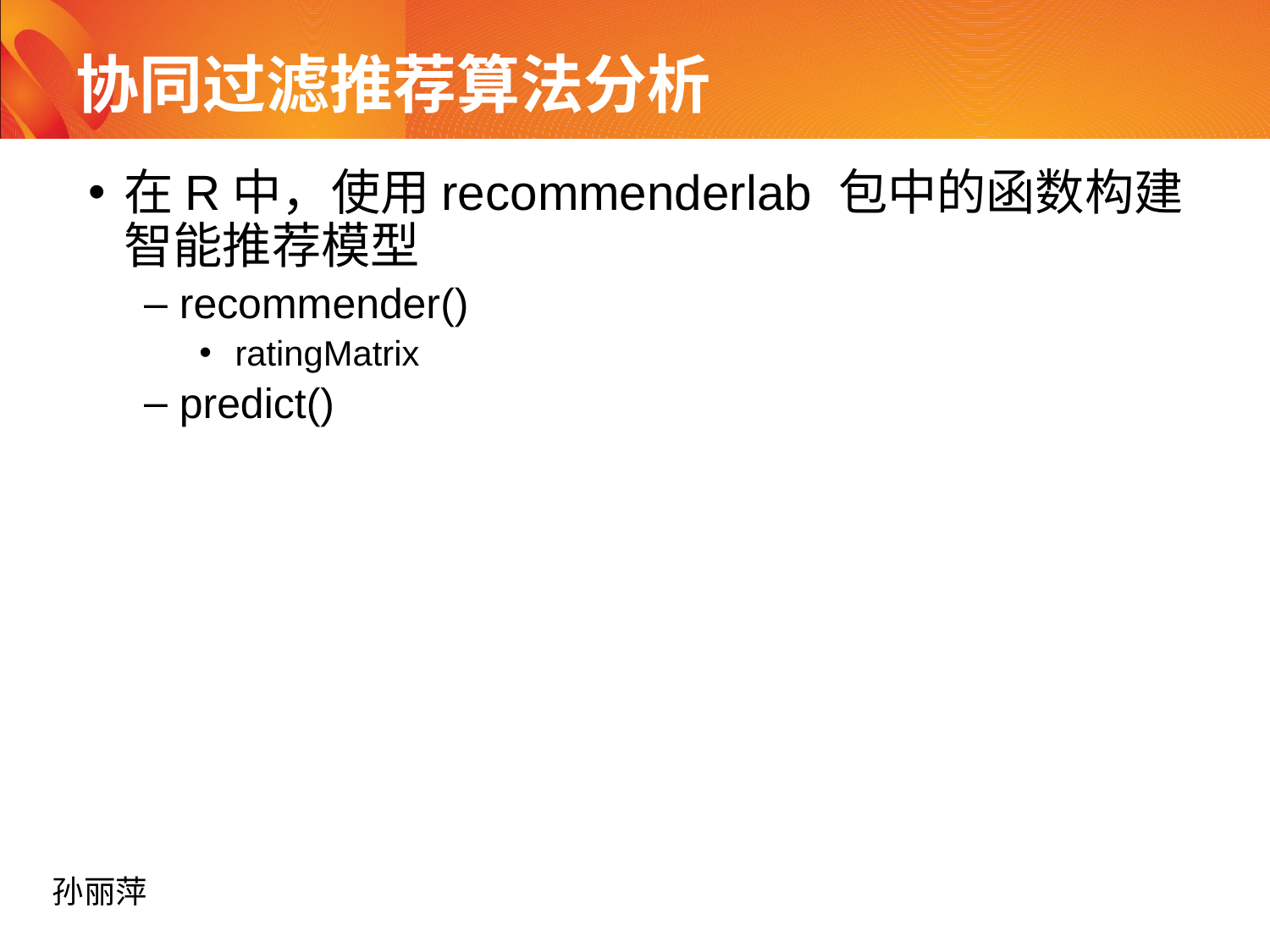

# 协同过滤推荐算法分析
在R中，使用recommenderlab 包中的函数构建智能推荐模型
recommender()
ratingMatrix
predict()

31